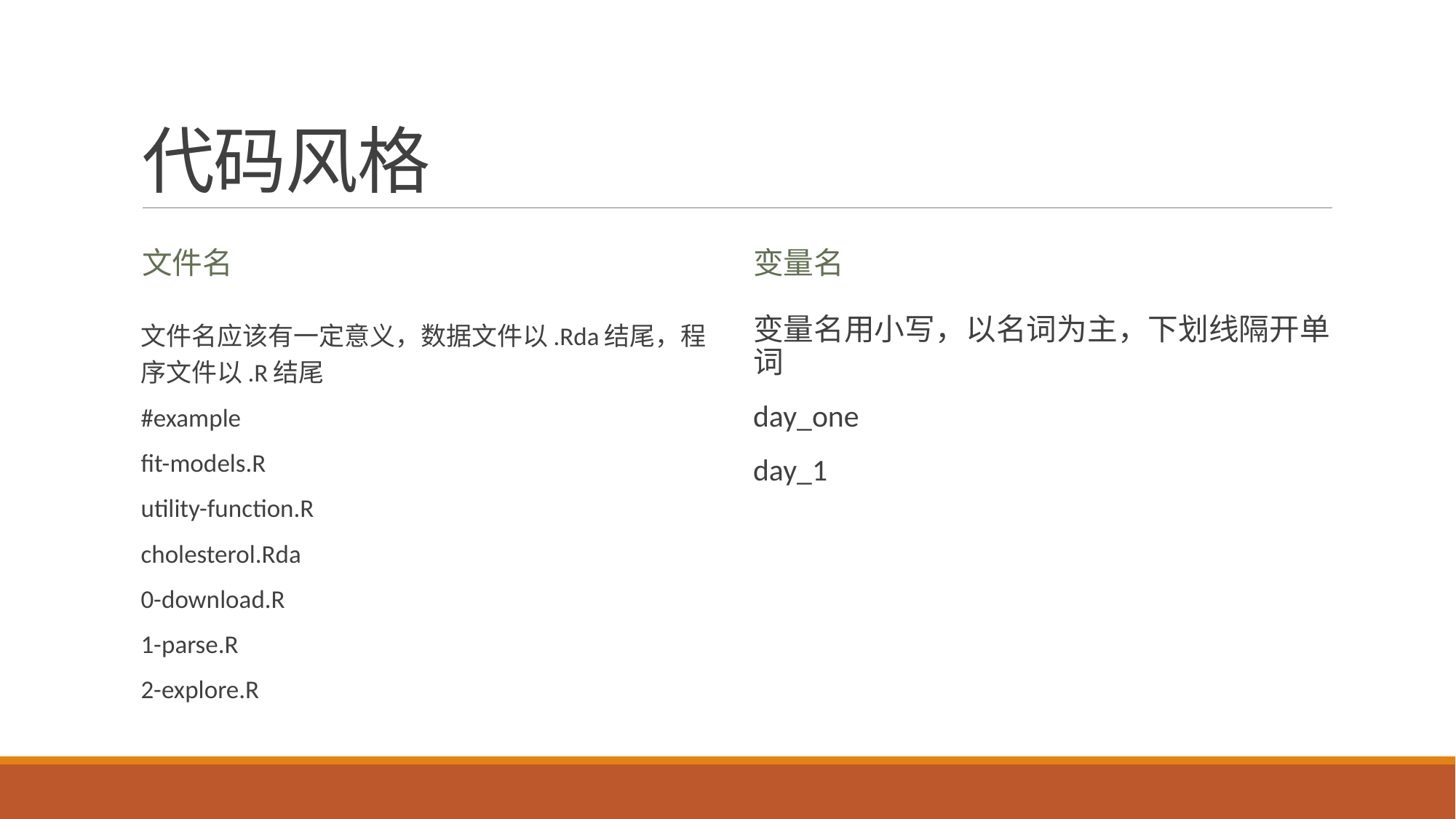

# 代码风格
文件名
变量名
文件名应该有一定意义，数据文件以.Rda结尾，程序文件以.R结尾
#example
fit-models.R
utility-function.R
cholesterol.Rda
0-download.R
1-parse.R
2-explore.R
变量名用小写，以名词为主，下划线隔开单词
day_one
day_1